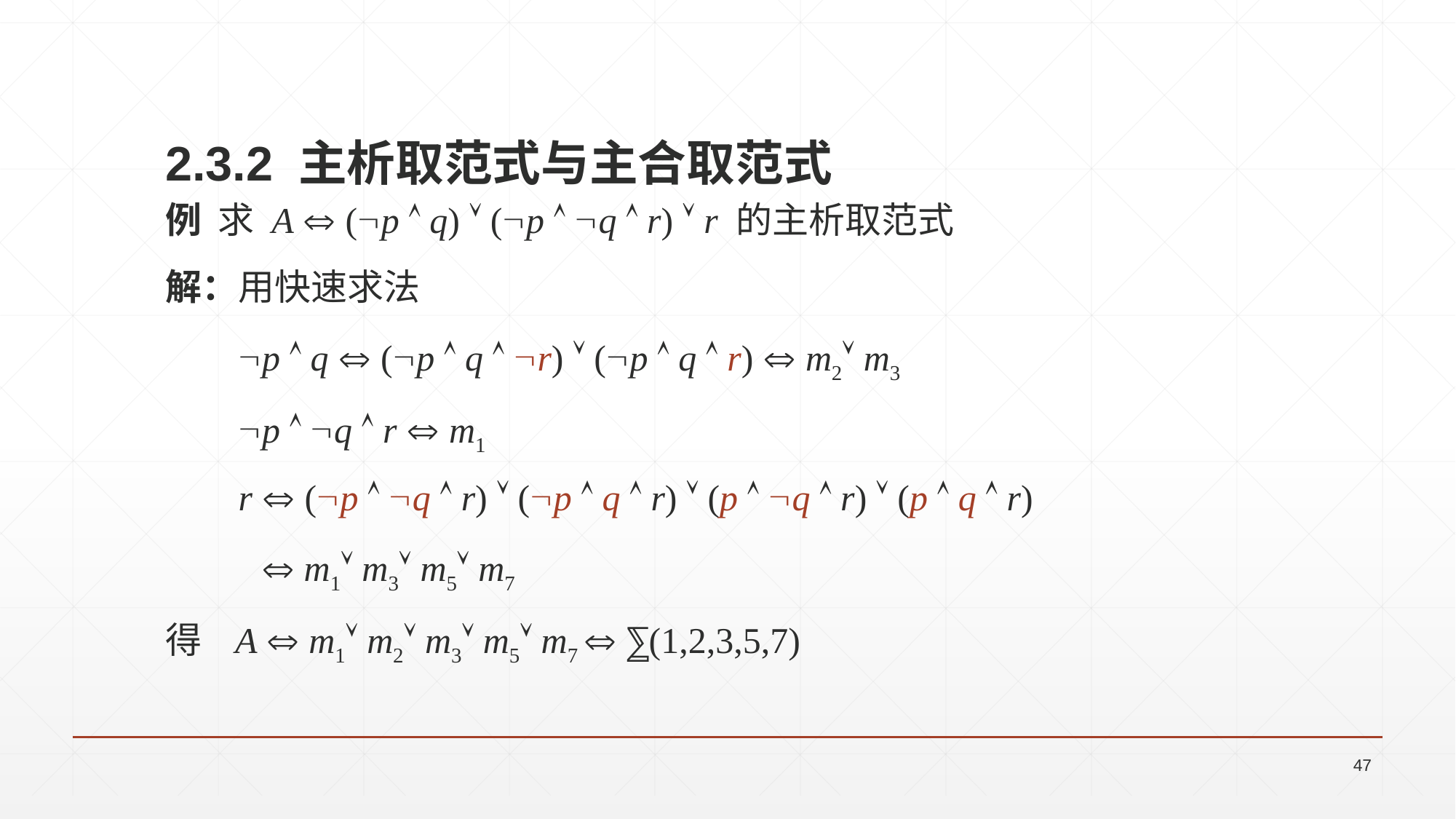

2.3.2 主析取范式与主合取范式
例  求 A ⇔ (¬p ∧ q) ∨ (¬p ∧ ¬q ∧ r) ∨ r 的主析取范式
解：用快速求法
	¬p ∧ q ⇔ (¬p ∧ q ∧ ¬r) ∨ (¬p ∧ q ∧ r) ⇔ m2∨ m3
       	¬p ∧ ¬q ∧ r ⇔ m1
       	r ⇔ (¬p ∧ ¬q ∧ r) ∨ (¬p ∧ q ∧ r) ∨ (p ∧ ¬q ∧ r) ∨ (p ∧ q ∧ r)
           ⇔ m1∨ m3∨ m5∨ m7
得   A ⇔ m1∨ m2∨ m3∨ m5∨ m7 ⇔ ⅀(1,2,3,5,7)
47